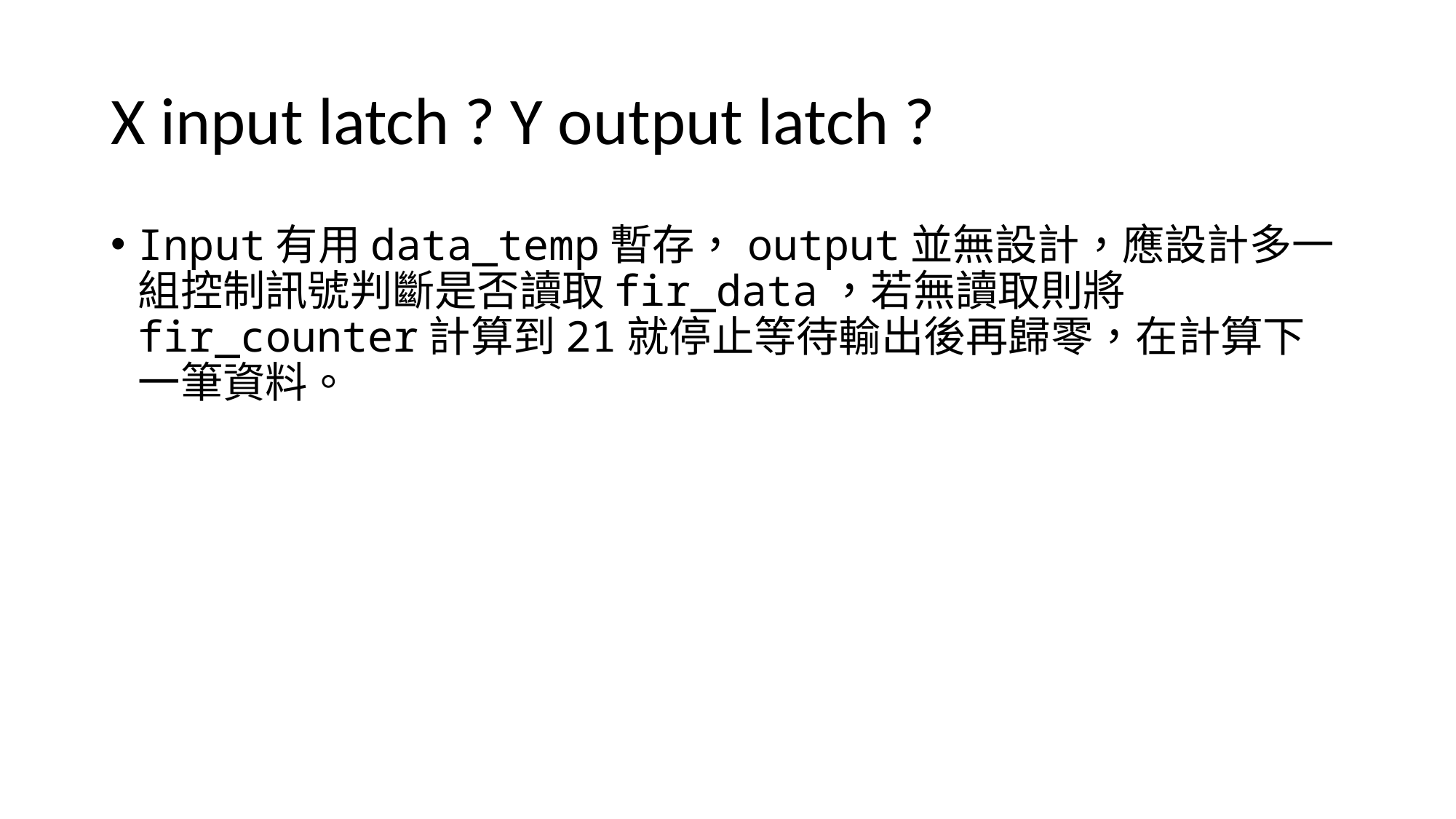

# X input latch ? Y output latch ?
Input有用data_temp暫存，output並無設計，應設計多一組控制訊號判斷是否讀取fir_data，若無讀取則將fir_counter計算到21就停止等待輸出後再歸零，在計算下一筆資料。